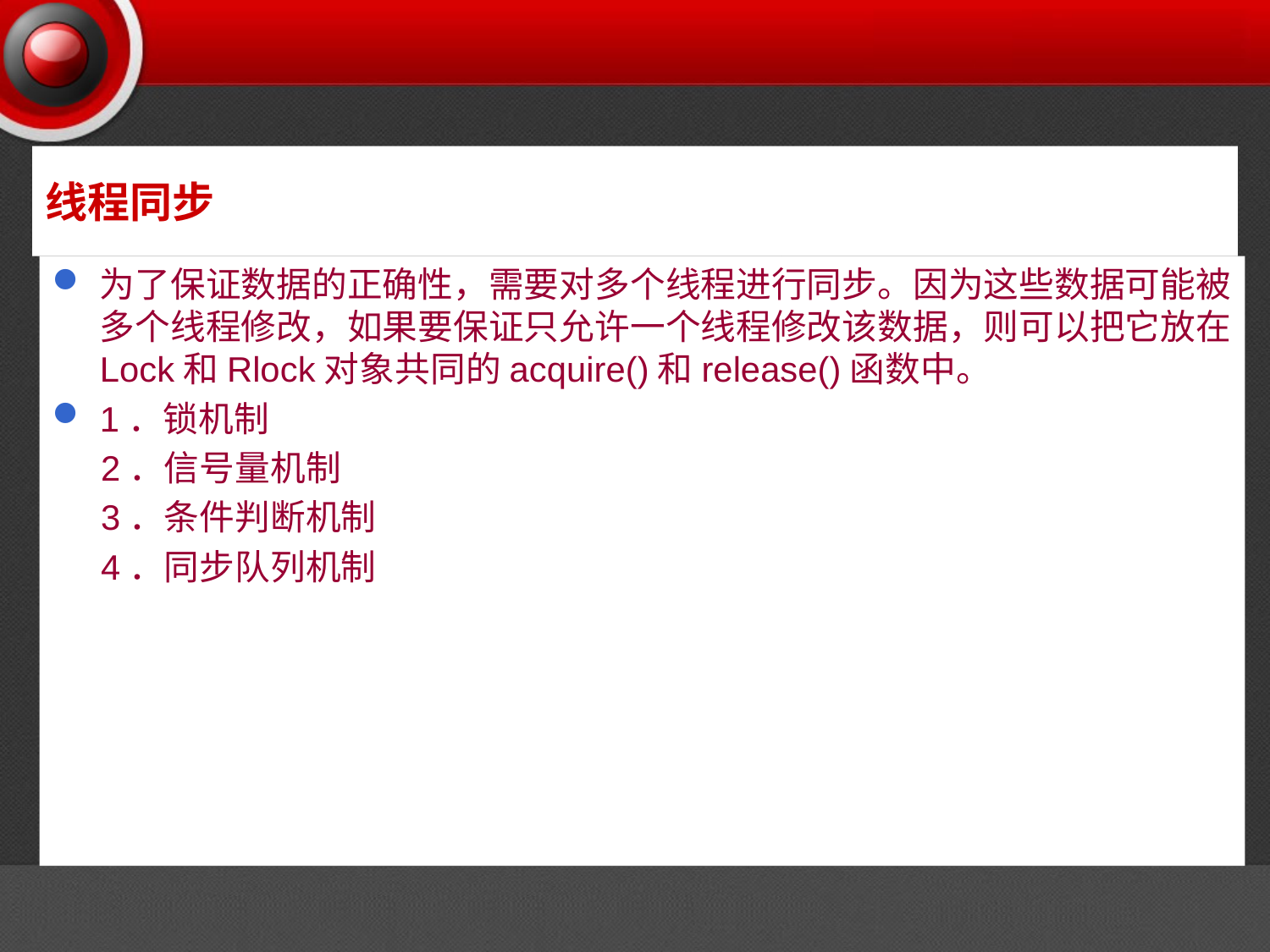

# 线程同步
为了保证数据的正确性，需要对多个线程进行同步。因为这些数据可能被多个线程修改，如果要保证只允许一个线程修改该数据，则可以把它放在Lock和Rlock对象共同的acquire()和release()函数中。
1．锁机制
     2．信号量机制
     3．条件判断机制
     4．同步队列机制